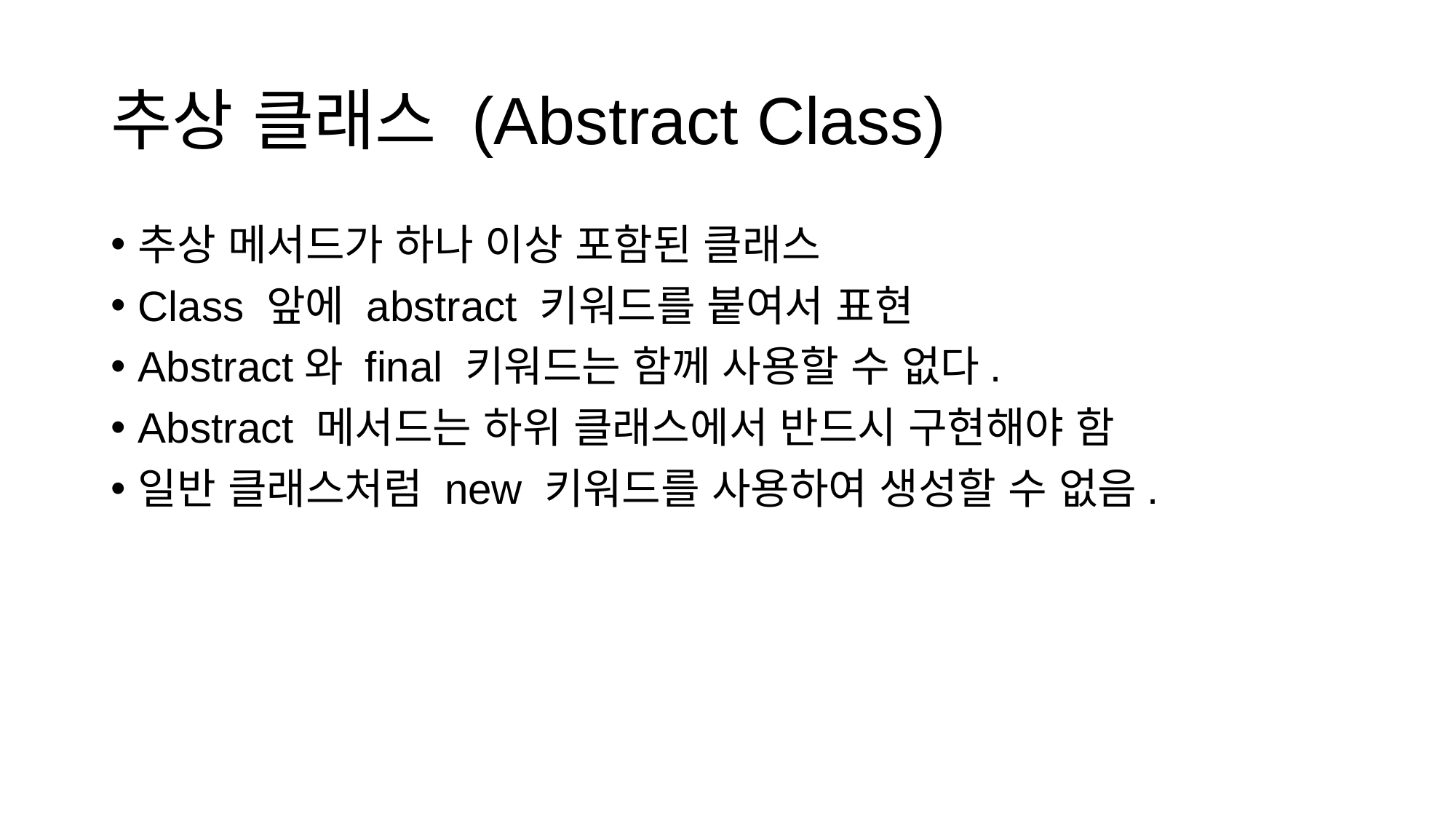

# 추상 클래스 (Abstract Class)
추상 메서드가 하나 이상 포함된 클래스
Class 앞에 abstract 키워드를 붙여서 표현
Abstract와 final 키워드는 함께 사용할 수 없다.
Abstract 메서드는 하위 클래스에서 반드시 구현해야 함
일반 클래스처럼 new 키워드를 사용하여 생성할 수 없음.